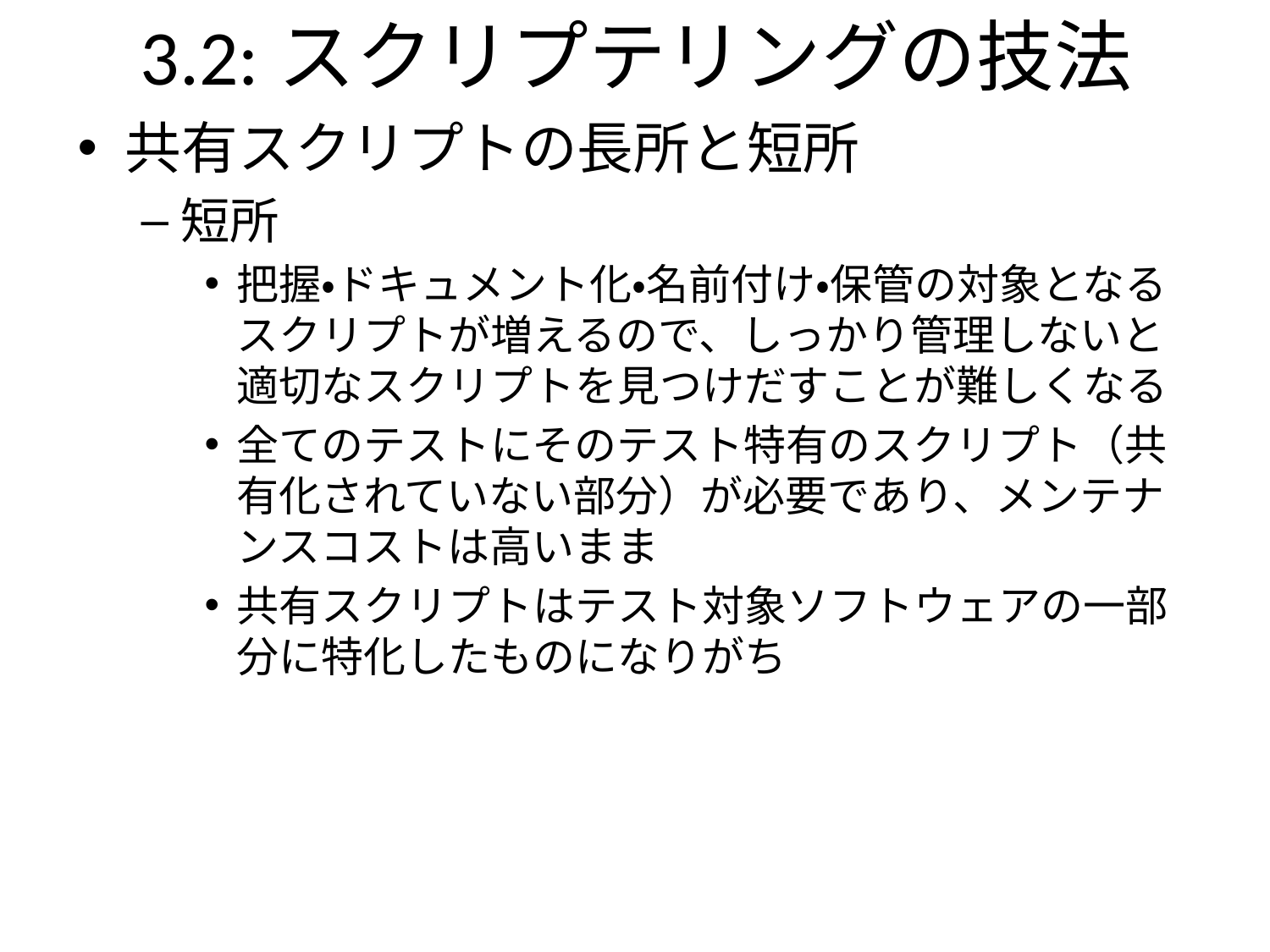

3.2:スクリプテリングの技法
共有スクリプトの長所と短所
短所
把握・ドキュメント化・名前付け・保管の対象となるスクリプトが増えるので、しっかり管理しないと適切なスクリプトを見つけだすことが難しくなる
全てのテストにそのテスト特有のスクリプト（共有化されていない部分）が必要であり、メンテナンスコストは高いまま
共有スクリプトはテスト対象ソフトウェアの一部分に特化したものになりがち